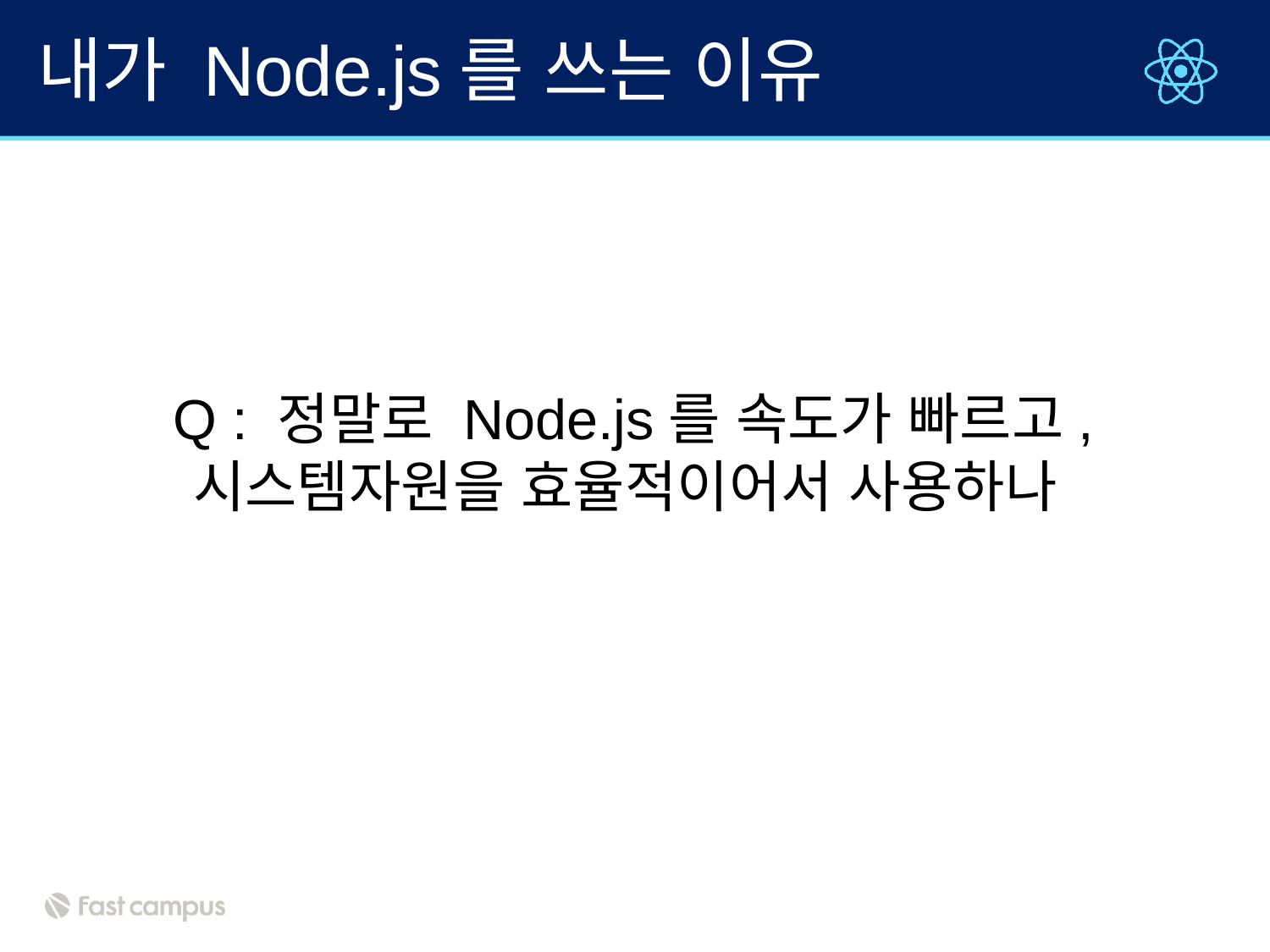

# 내가 Node.js를 쓰는 이유
  Q : 정말로 Node.js를 속도가 빠르고, 시스템자원을 효율적이어서 사용하나